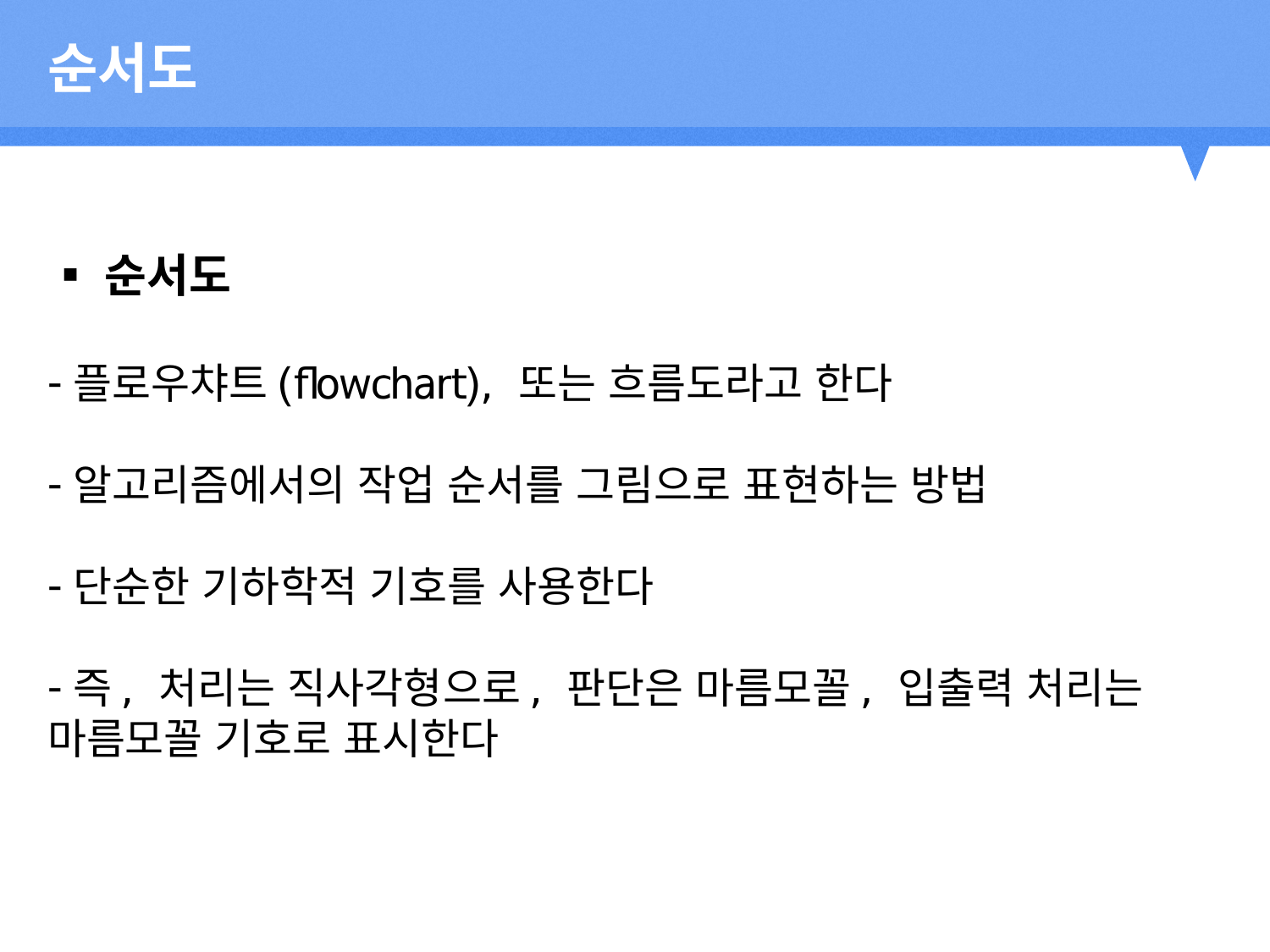

순서도
▪순서도

-플로우챠트(flowchart), 또는 흐름도라고 한다

-알고리즘에서의 작업 순서를 그림으로 표현하는 방법

-단순한 기하학적 기호를 사용한다

-즉, 처리는 직사각형으로, 판단은 마름모꼴, 입출력 처리는 마름모꼴 기호로 표시한다
2012
2011
2013